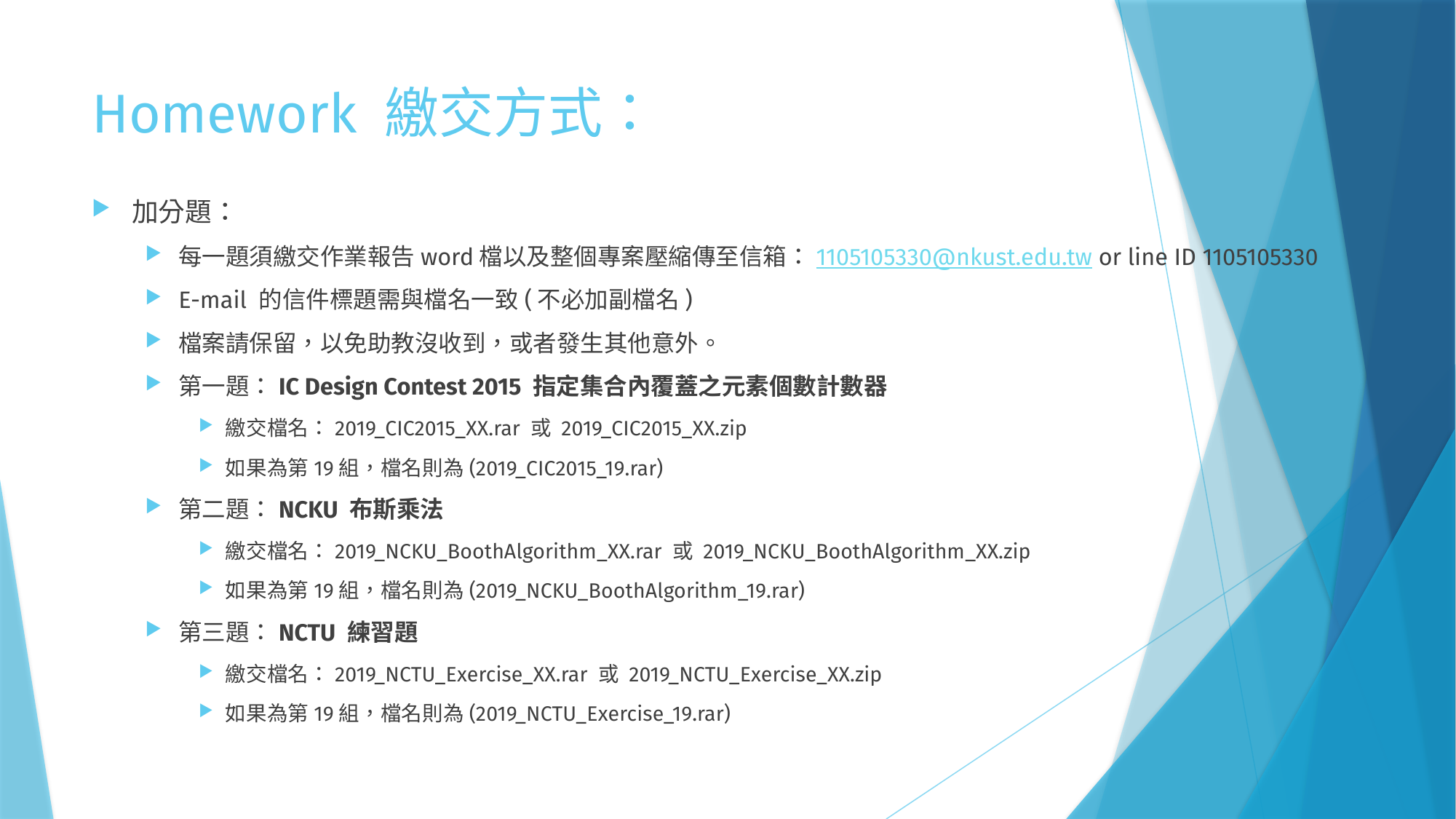

# Homework 繳交方式：
加分題：
每一題須繳交作業報告word檔以及整個專案壓縮傳至信箱：1105105330@nkust.edu.tw or line ID 1105105330
E-mail 的信件標題需與檔名一致(不必加副檔名)
檔案請保留，以免助教沒收到，或者發生其他意外。
第一題：IC Design Contest 2015 指定集合內覆蓋之元素個數計數器
繳交檔名：2019_CIC2015_XX.rar 或 2019_CIC2015_XX.zip
如果為第19組，檔名則為(2019_CIC2015_19.rar)
第二題：NCKU 布斯乘法
繳交檔名：2019_NCKU_BoothAlgorithm_XX.rar 或 2019_NCKU_BoothAlgorithm_XX.zip
如果為第19組，檔名則為(2019_NCKU_BoothAlgorithm_19.rar)
第三題：NCTU 練習題
繳交檔名：2019_NCTU_Exercise_XX.rar 或 2019_NCTU_Exercise_XX.zip
如果為第19組，檔名則為(2019_NCTU_Exercise_19.rar)